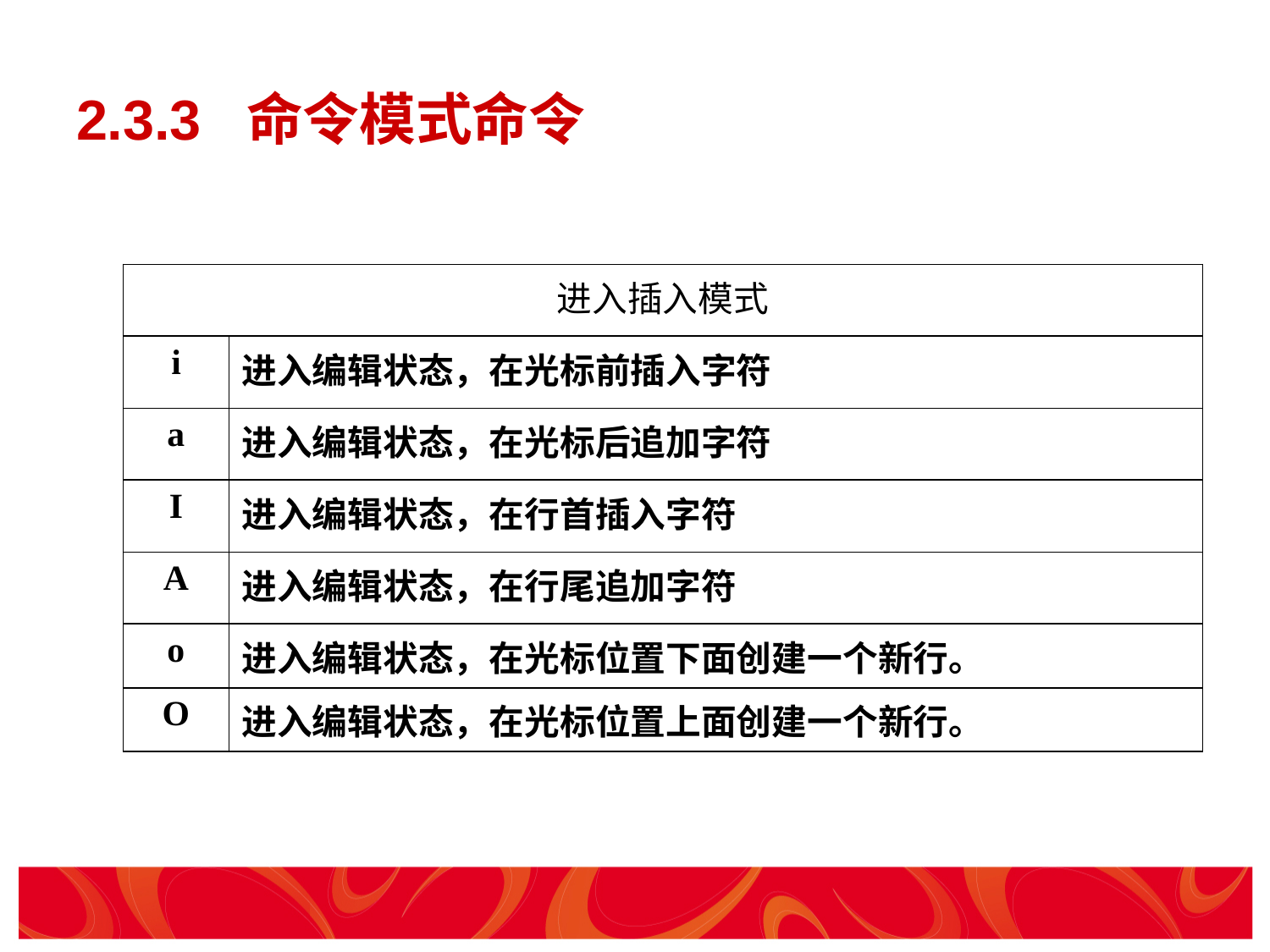

# 2.3.3  命令模式命令
| 进入插入模式 |  |
| --- | --- |
| i | 进入编辑状态，在光标前插入字符 |
| a | 进入编辑状态，在光标后追加字符 |
| I | 进入编辑状态，在行首插入字符 |
| A | 进入编辑状态，在行尾追加字符 |
| o | 进入编辑状态，在光标位置下面创建一个新行。 |
| O | 进入编辑状态，在光标位置上面创建一个新行。 |